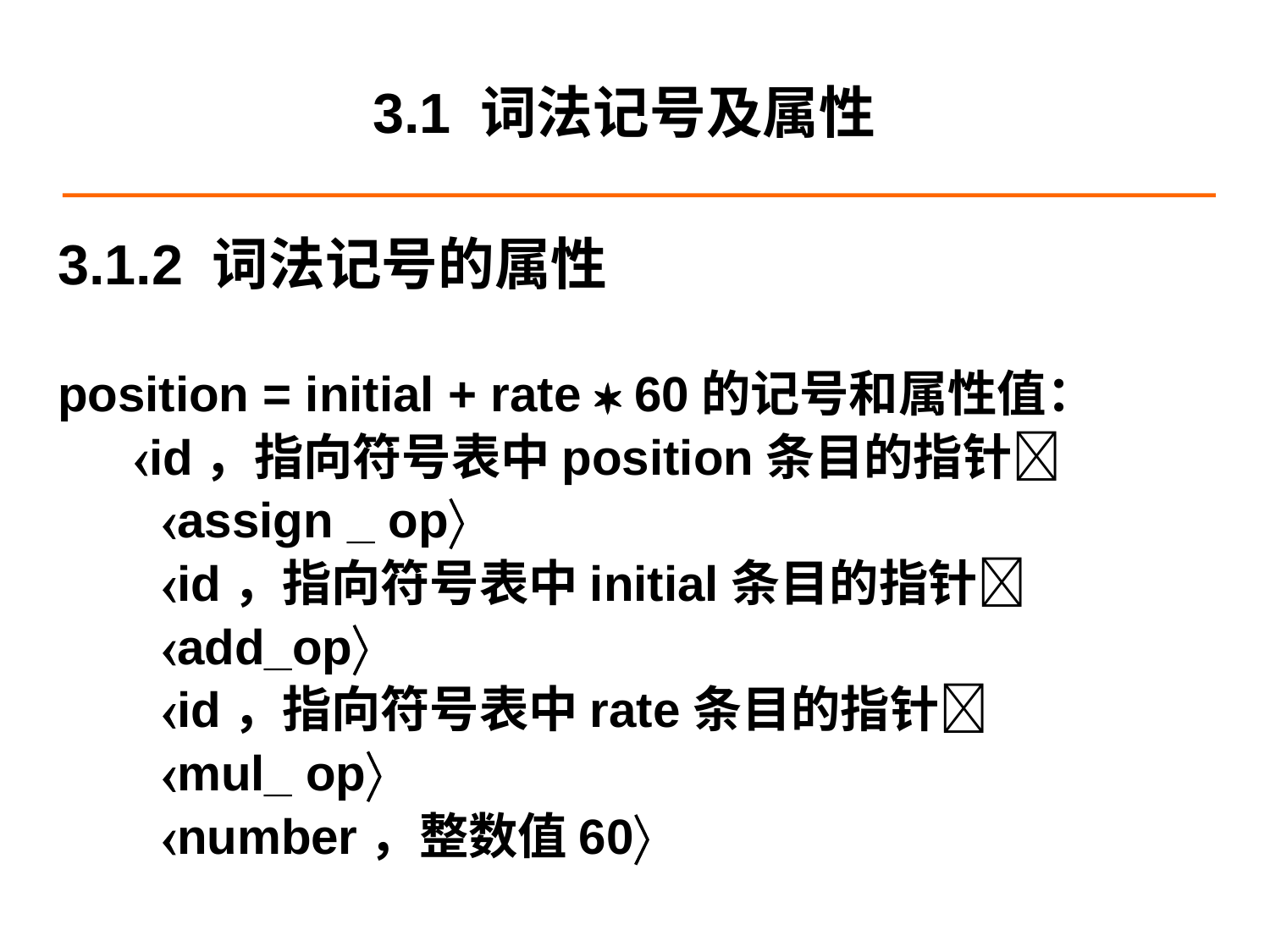

# 3.1 词法记号及属性
3.1.2 词法记号的属性

position = initial + rate ∗ 60的记号和属性值：
	  〈id，指向符号表中position条目的指针〉
	〈assign _ op〉
	〈id，指向符号表中initial条目的指针〉
	〈add_op〉
	〈id，指向符号表中rate条目的指针〉
	〈mul_ op〉
	〈number，整数值60〉